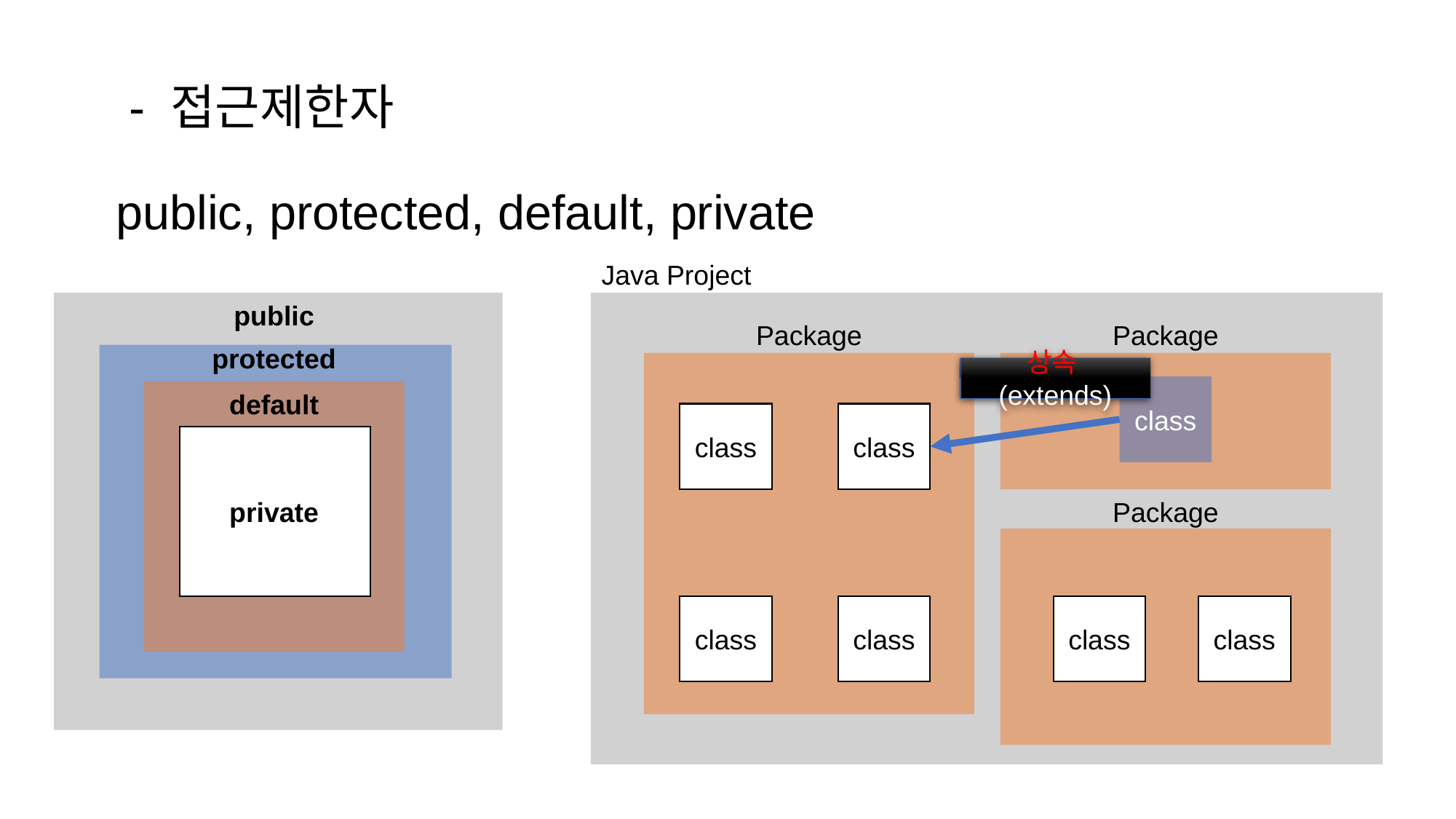

# - 접근제한자 public, protected, default, private
Java Project

public

Package
Package
protected

상속(extends)
class
default

class
class

private
Package

class
class
class
class